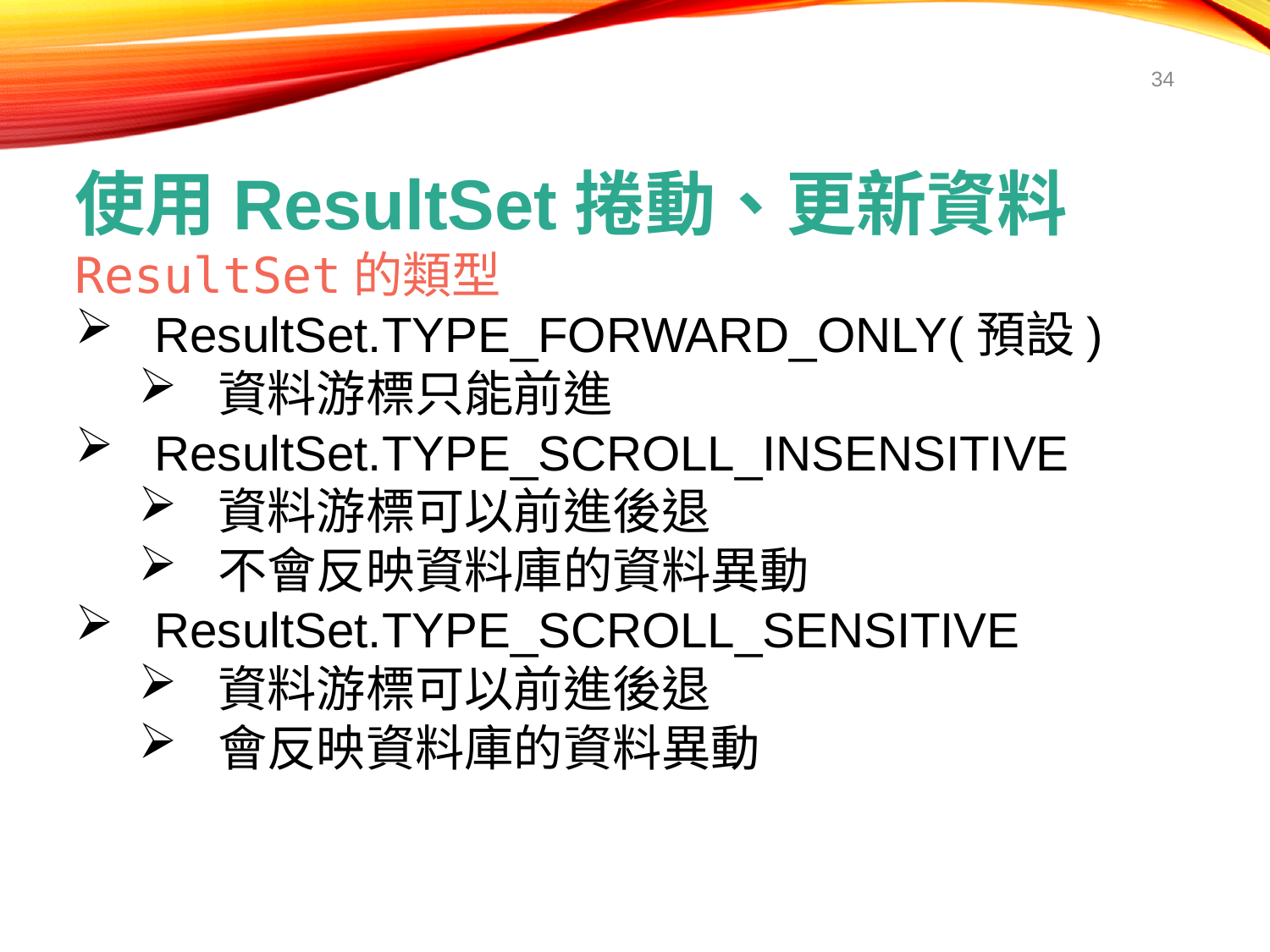

34
使用ResultSet捲動、更新資料
ResultSet的類型
ResultSet.TYPE_FORWARD_ONLY(預設)
資料游標只能前進
ResultSet.TYPE_SCROLL_INSENSITIVE
資料游標可以前進後退
不會反映資料庫的資料異動
ResultSet.TYPE_SCROLL_SENSITIVE
資料游標可以前進後退
會反映資料庫的資料異動